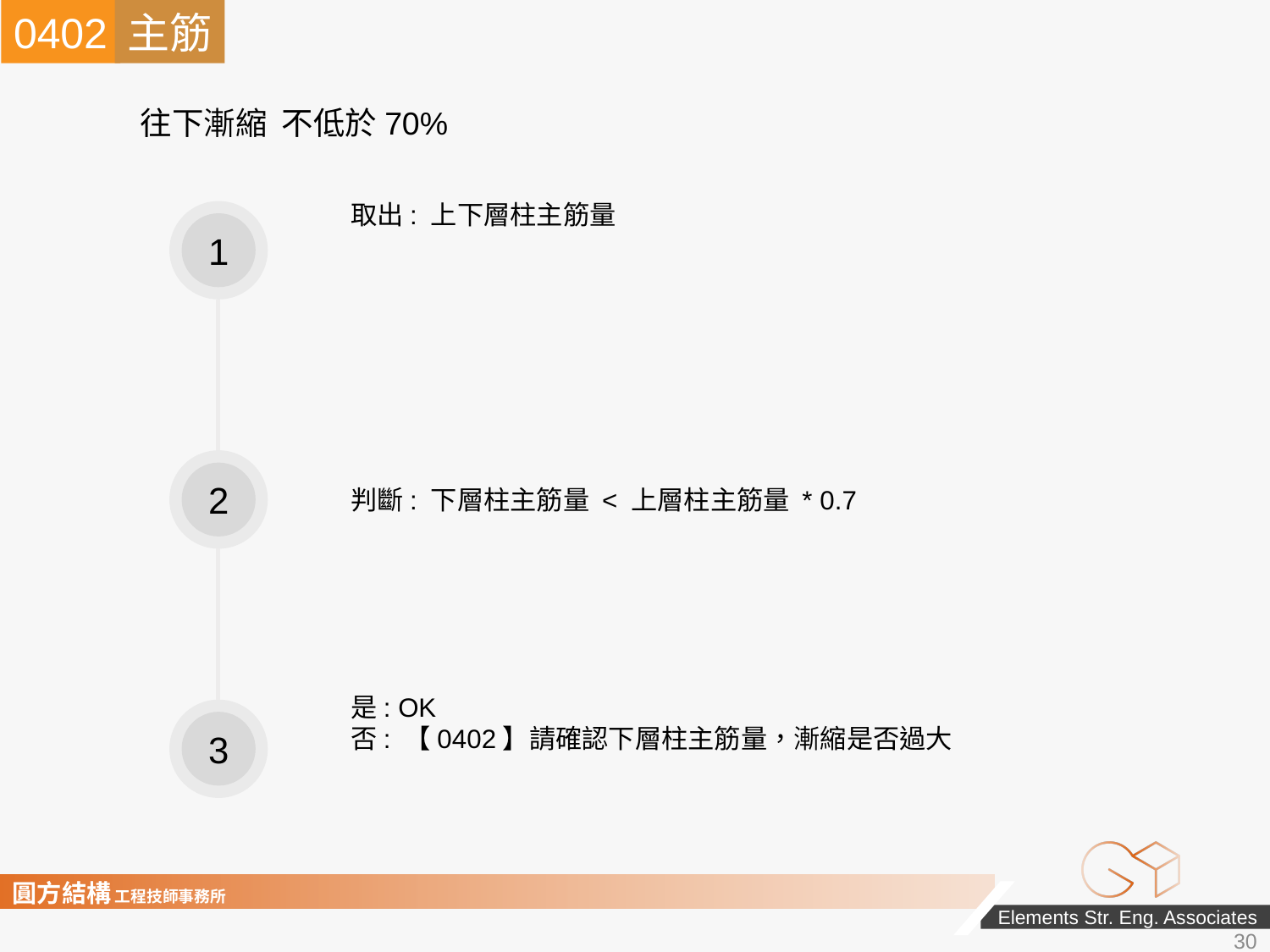

0402
主筋
往下漸縮  不低於70%
取出: 上下層柱主筋量
1

2

判斷: 下層柱主筋量 < 上層柱主筋量 * 0.7
是: OK
否: 【0402】請確認下層柱主筋量，漸縮是否過大
3

30